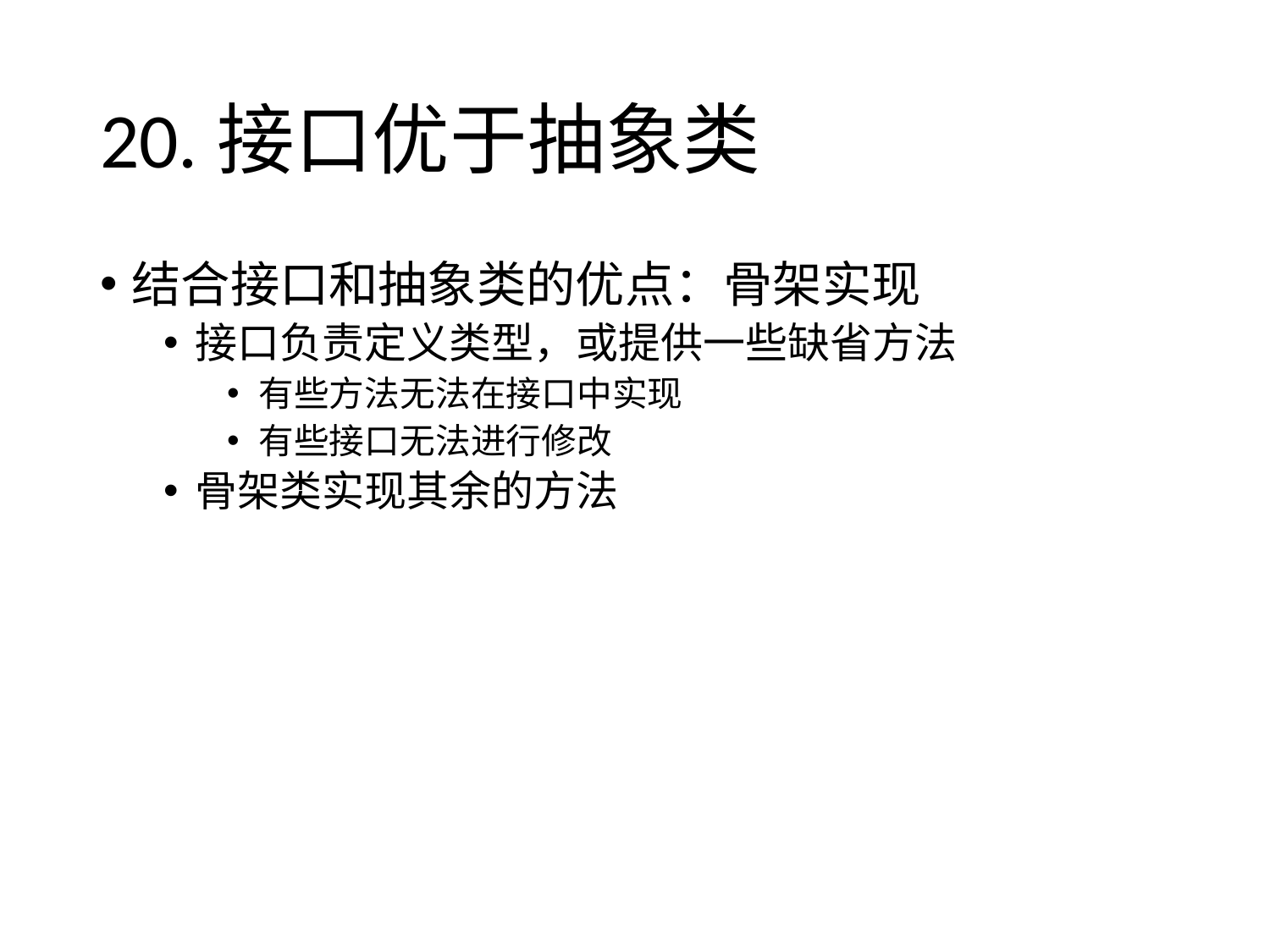

# 20.接口优于抽象类
结合接口和抽象类的优点：骨架实现
接口负责定义类型，或提供一些缺省方法
有些方法无法在接口中实现
有些接口无法进行修改
骨架类实现其余的方法